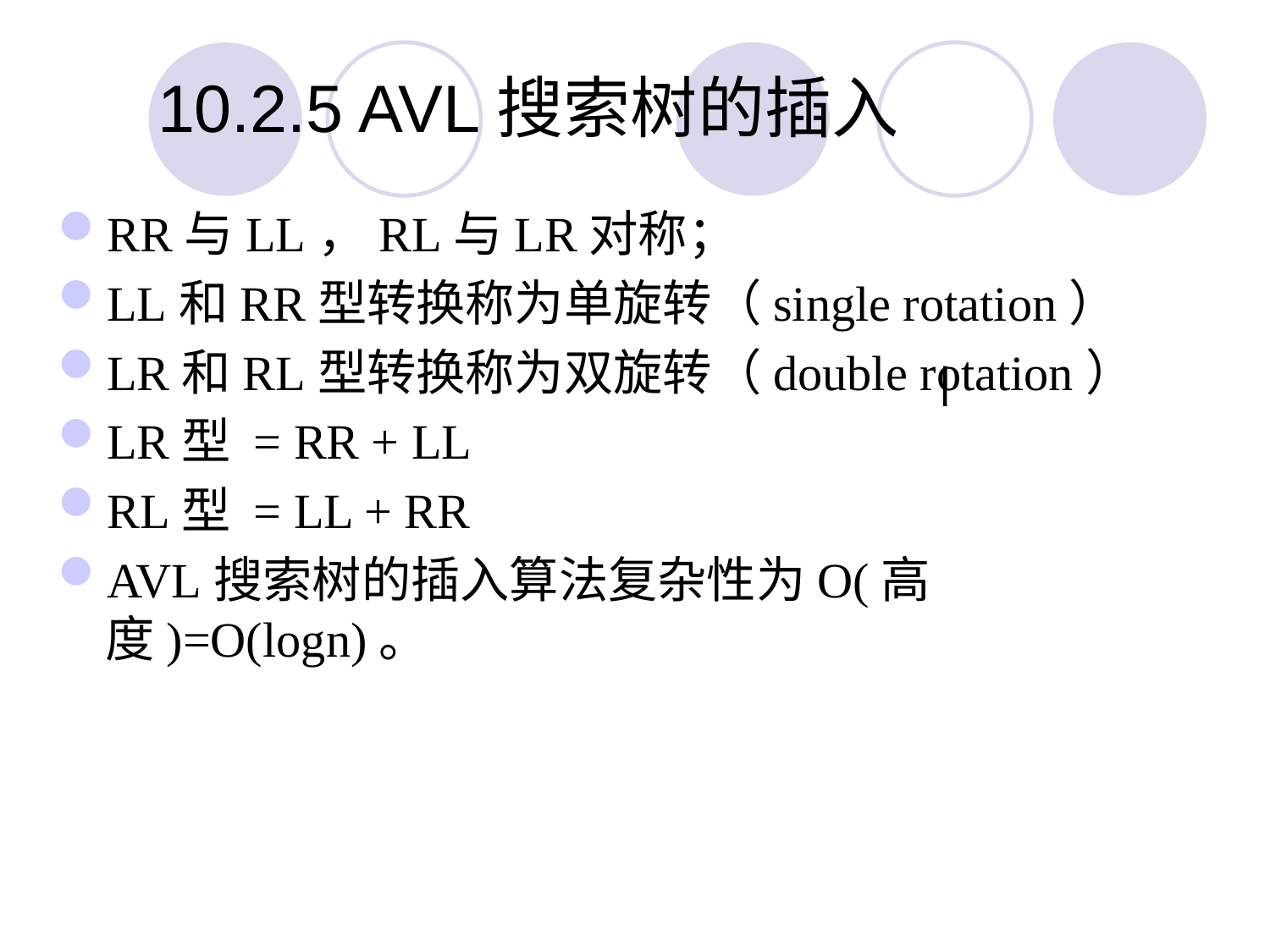

10.2.5 AVL搜索树的插入
29

RR与LL，RL与LR对称；
LL和RR型转换称为单旋转（single rotation）
LR和RL型转换称为双旋转（double rotation）
LR型 = RR + LL
RL型 = LL + RR
AVL搜索树的插入算法复杂性为O(高度)=O(logn)。